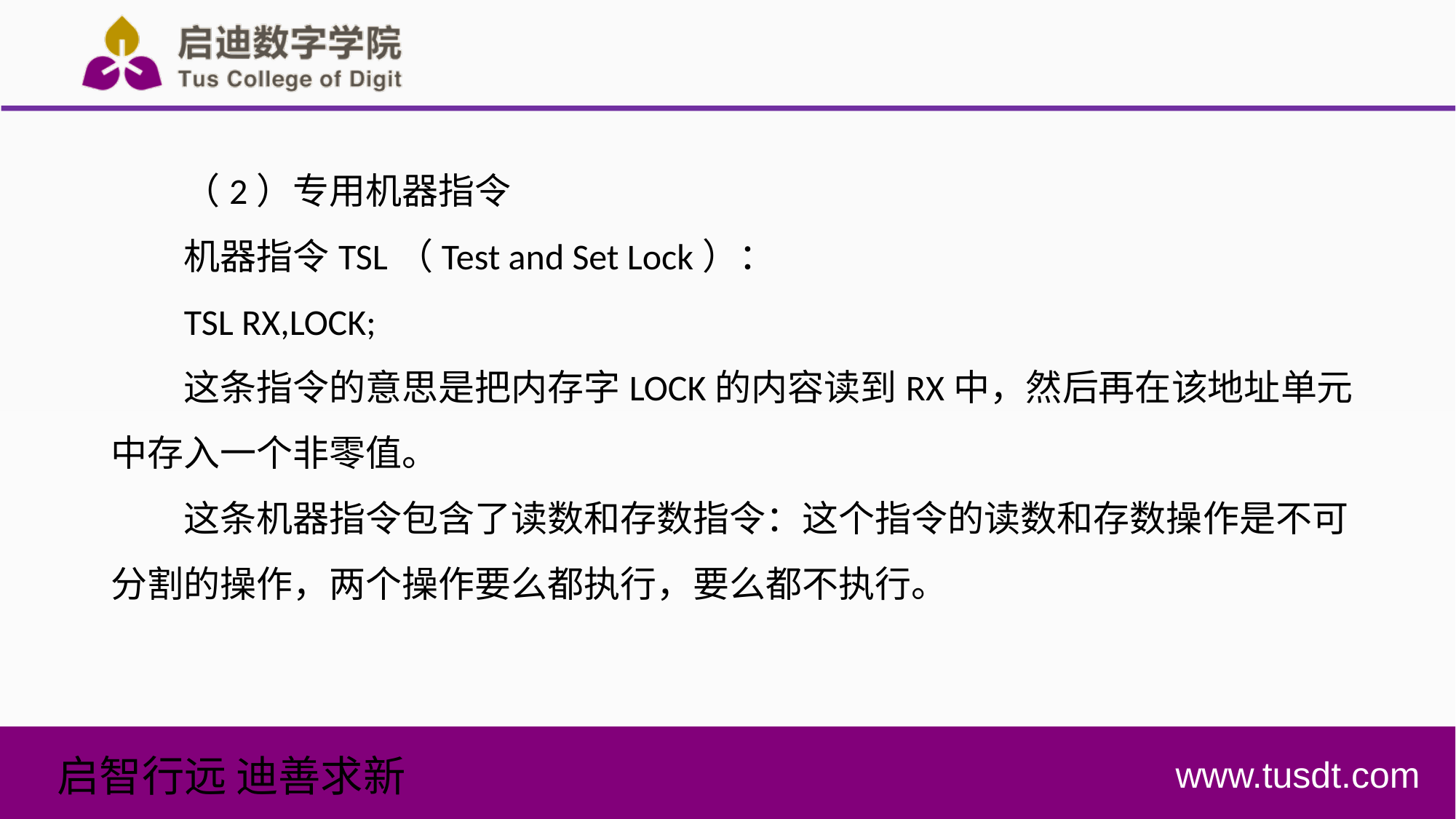

（2）专用机器指令
机器指令TSL（Test and Set Lock）：
TSL RX,LOCK;
这条指令的意思是把内存字LOCK的内容读到RX中，然后再在该地址单元中存入一个非零值。
这条机器指令包含了读数和存数指令：这个指令的读数和存数操作是不可分割的操作，两个操作要么都执行，要么都不执行。